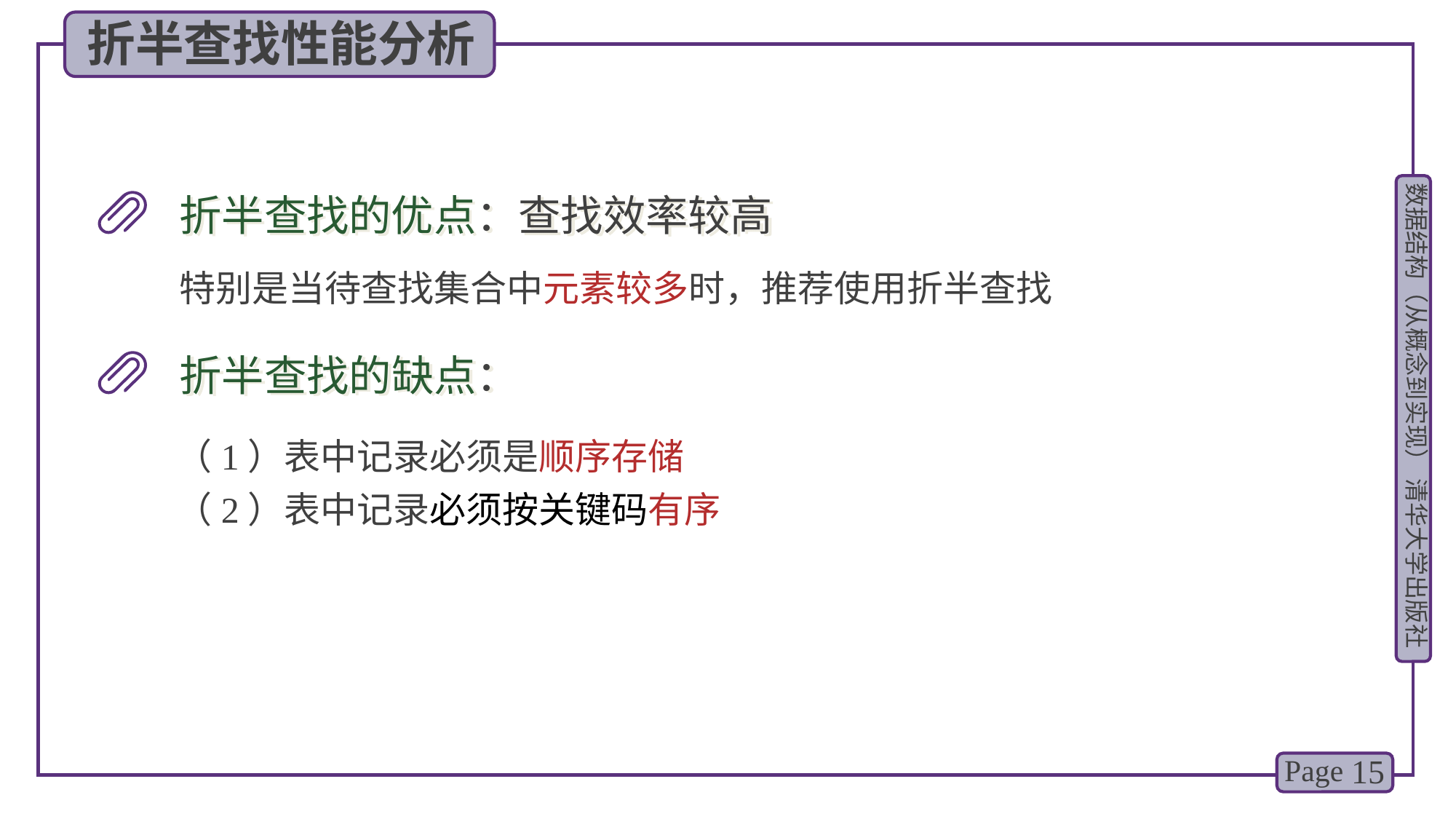

折半查找性能分析

折半查找的优点：查找效率较高

特别是当待查找集合中元素较多时，推荐使用折半查找
折半查找的缺点：

（1）表中记录必须是顺序存储
（2）表中记录必须按关键码有序